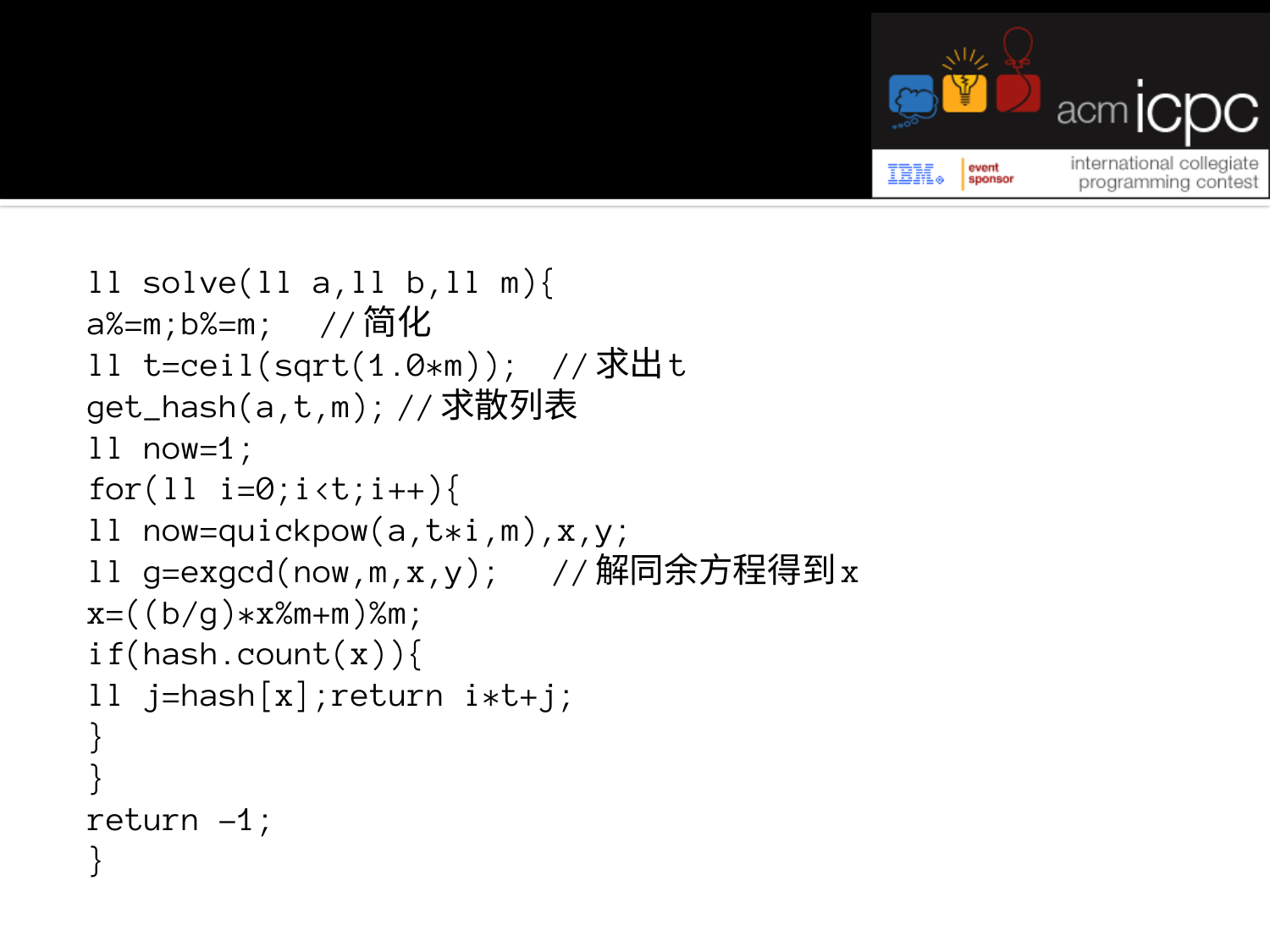

#
ll solve(ll a,ll b,ll m){
	a%=m;b%=m;	//简化
	ll t=ceil(sqrt(1.0*m));	//求出t
	get_hash(a,t,m);	//求散列表
	ll now=1;
	for(ll i=0;i<t;i++){
		ll now=quickpow(a,t*i,m),x,y;
		ll g=exgcd(now,m,x,y);	//解同余方程得到x
		x=((b/g)*x%m+m)%m;
		if(hash.count(x)){
			ll j=hash[x];return i*t+j;
		}
	}
	return -1;
}